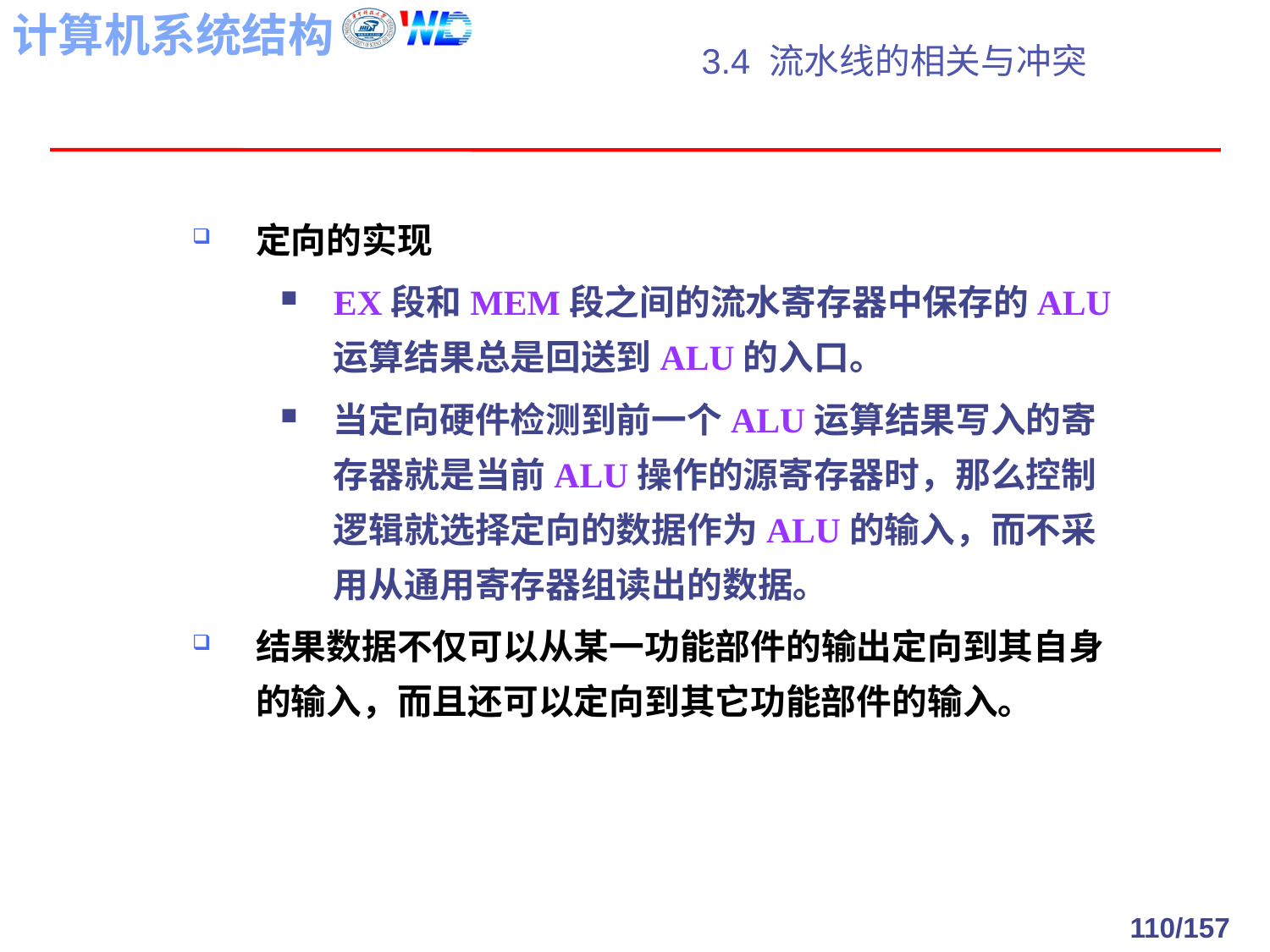

# 3.4 流水线的相关与冲突
定向的实现
EX段和MEM段之间的流水寄存器中保存的ALU运算结果总是回送到ALU的入口。
当定向硬件检测到前一个ALU运算结果写入的寄存器就是当前ALU操作的源寄存器时，那么控制逻辑就选择定向的数据作为ALU的输入，而不采用从通用寄存器组读出的数据。
结果数据不仅可以从某一功能部件的输出定向到其自身的输入，而且还可以定向到其它功能部件的输入。